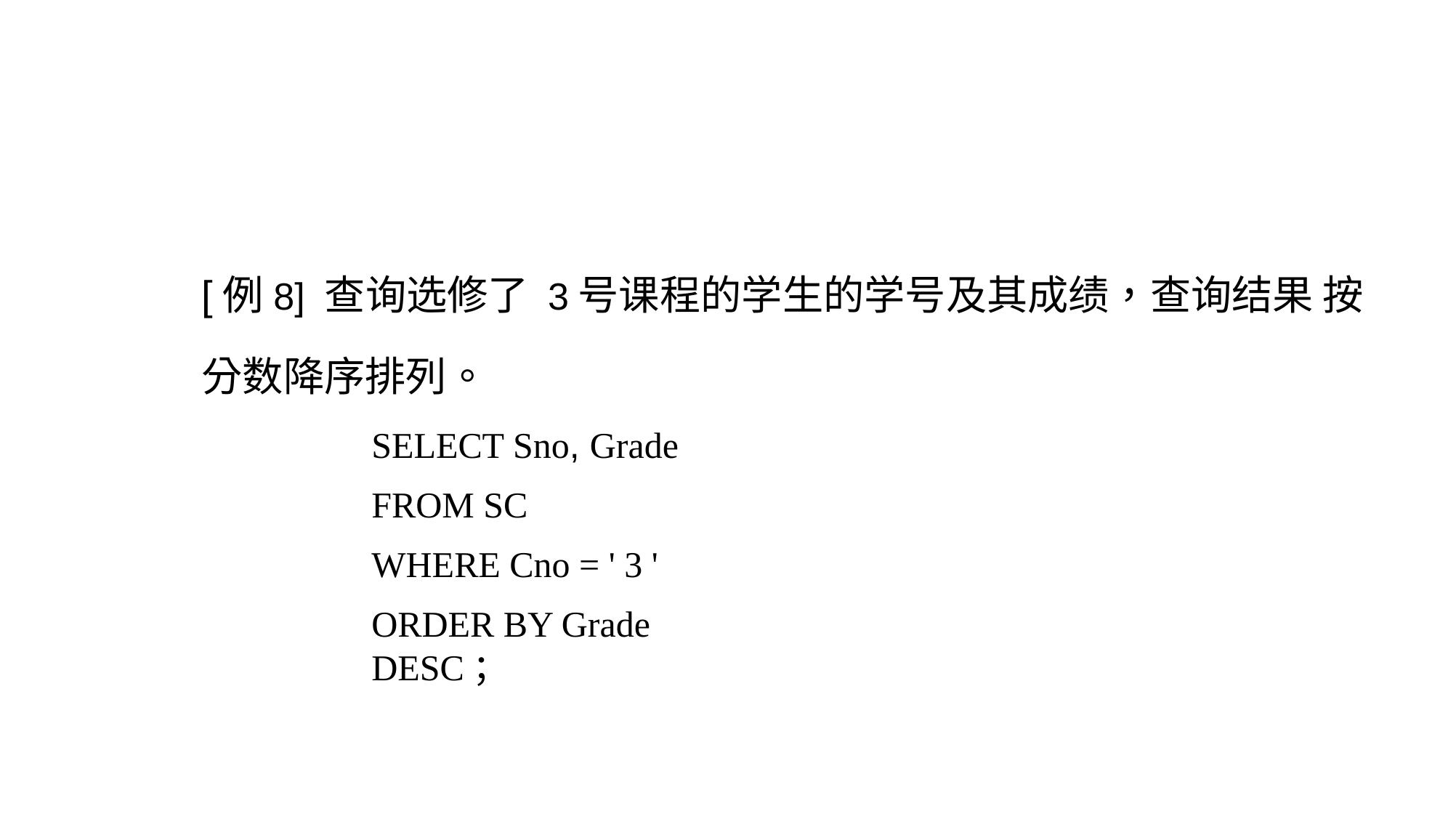

[例8] 查询选修了 3号课程的学生的学号及其成绩，查询结果 按分数降序排列。
SELECT Sno, Grade
FROM SC
WHERE Cno = ' 3 '
ORDER BY Grade DESC；